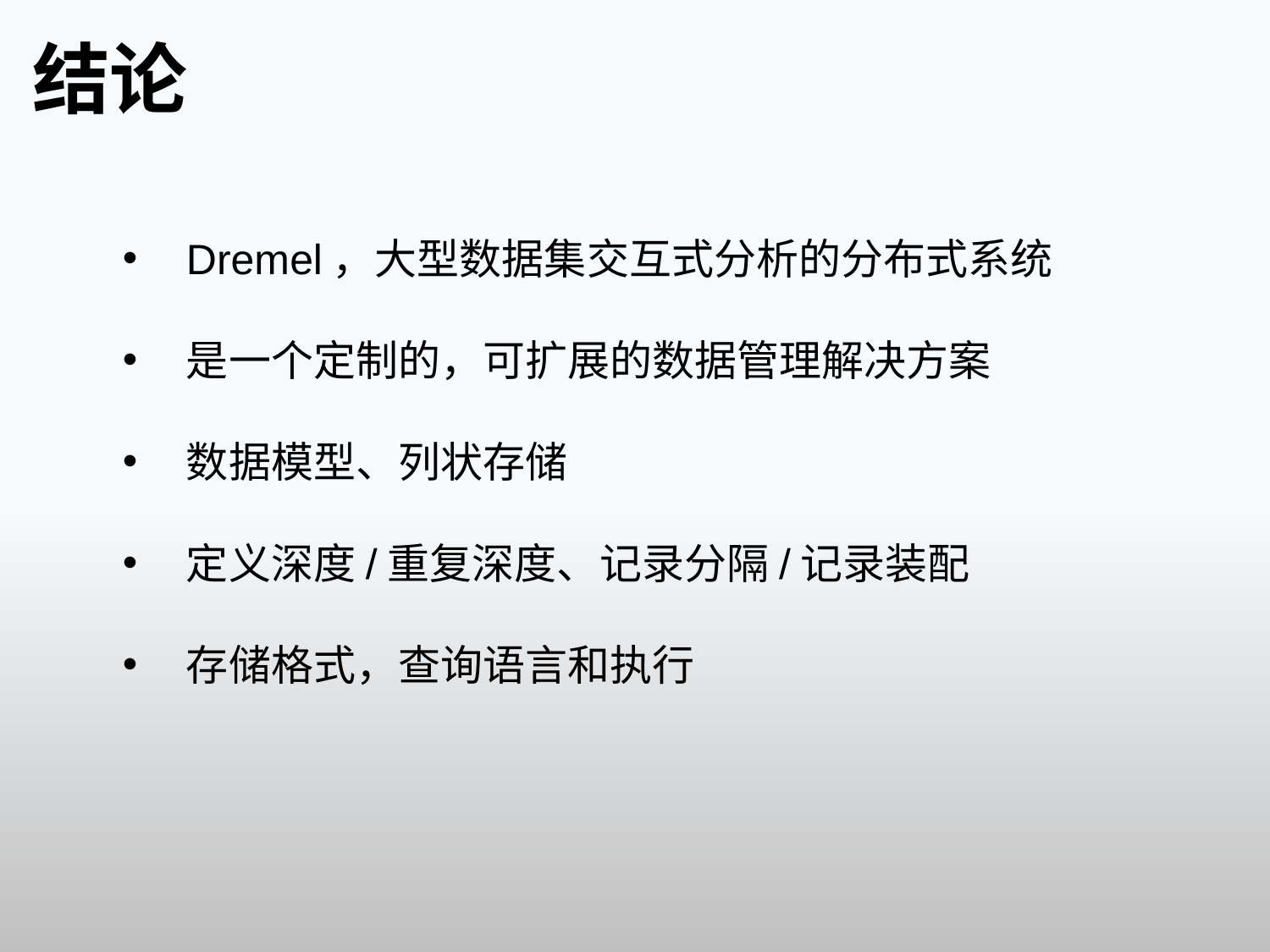

结论
Dremel，大型数据集交互式分析的分布式系统

是一个定制的，可扩展的数据管理解决方案

数据模型、列状存储

定义深度/重复深度、记录分隔/记录装配

存储格式，查询语言和执行